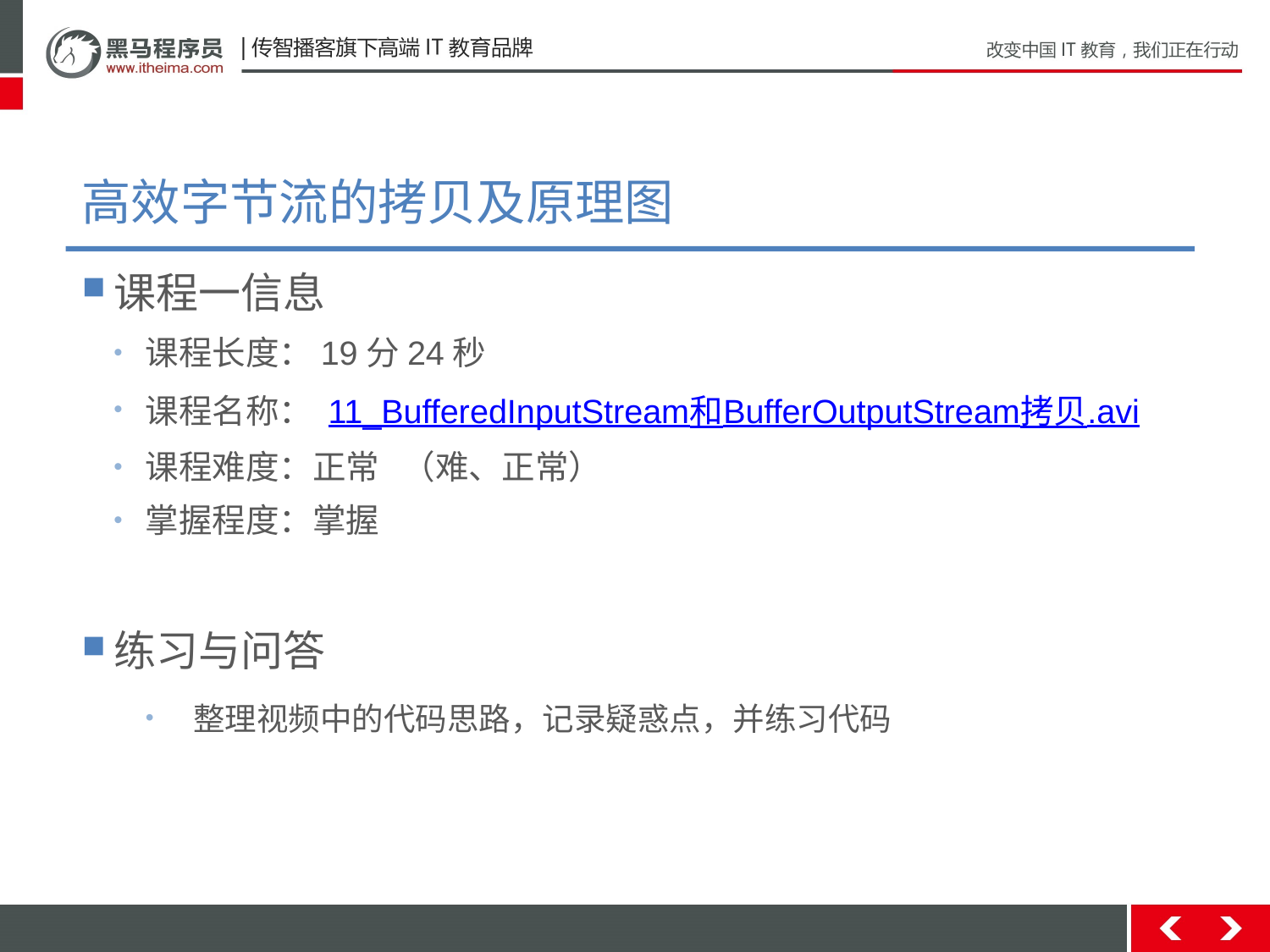

# 高效字节流的拷贝及原理图
课程一信息
课程长度：19分24秒
课程名称： 11_BufferedInputStream和BufferOutputStream拷贝.avi
课程难度：正常   （难、正常）
掌握程度：掌握

练习与问答
整理视频中的代码思路，记录疑惑点，并练习代码